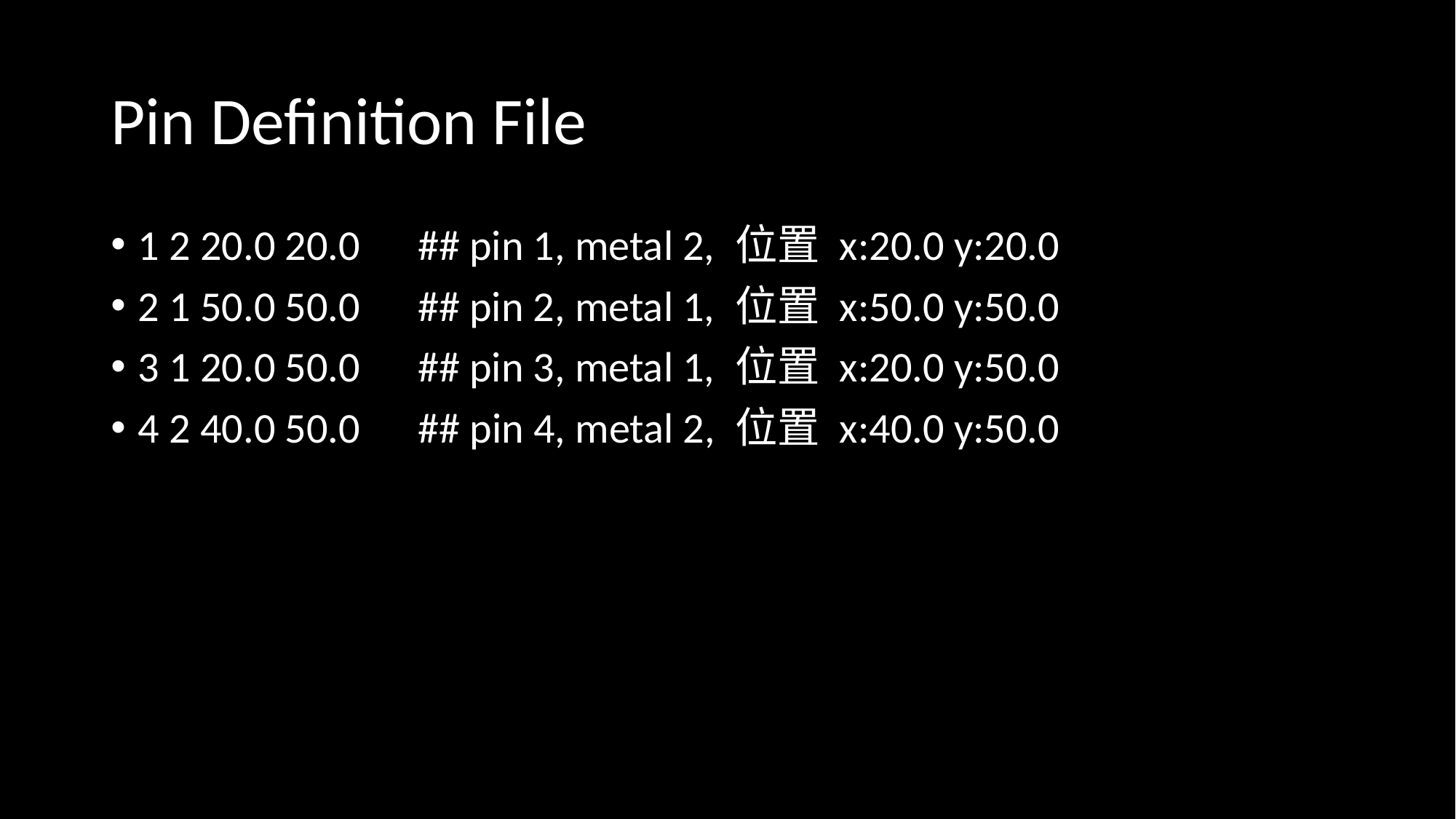

# Pin Definition File
1 2 20.0 20.0      ## pin 1, metal 2, 位置 x:20.0 y:20.0
2 1 50.0 50.0      ## pin 2, metal 1, 位置 x:50.0 y:50.0
3 1 20.0 50.0      ## pin 3, metal 1, 位置 x:20.0 y:50.0
4 2 40.0 50.0      ## pin 4, metal 2, 位置 x:40.0 y:50.0